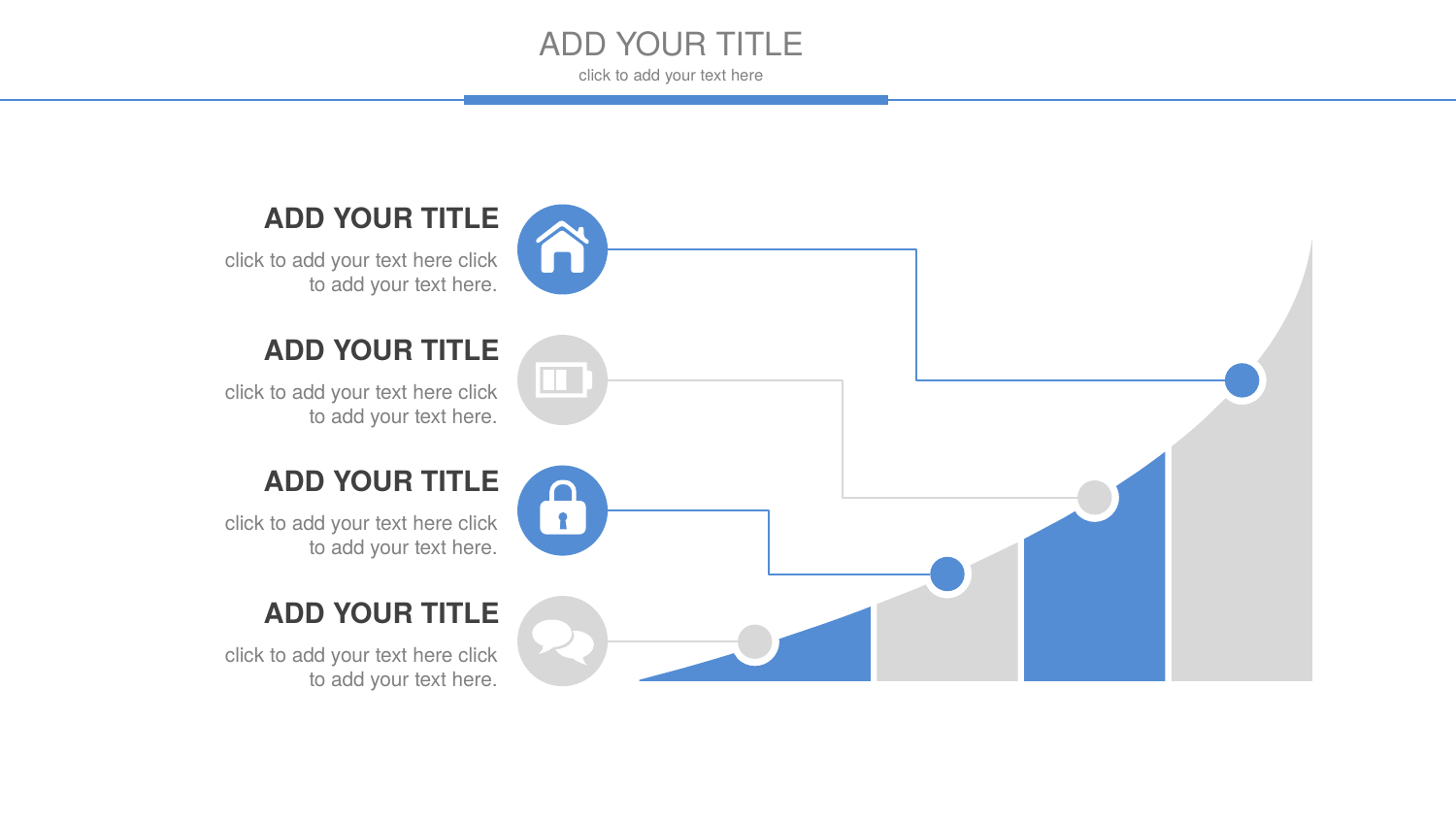

ADD YOUR TITLE

click to add your text here click to add your text here.
财务与融资
ADD YOUR TITLE

click to add your text here click to add your text here.

ADD YOUR TITLE

click to add your text here click to add your text here.

ADD YOUR TITLE

click to add your text here click to add your text here.